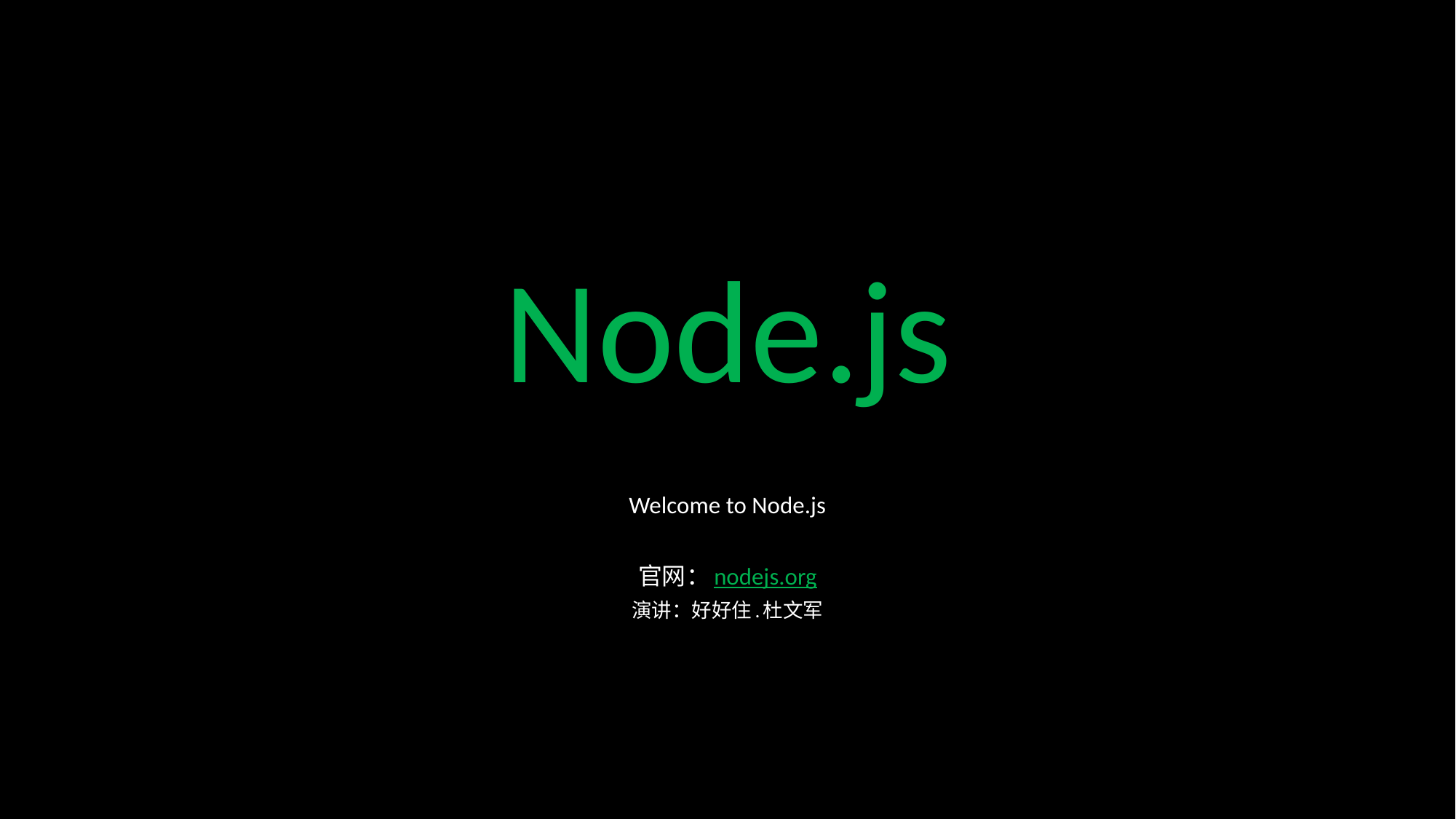

# Node.js
Welcome to Node.js

官网：nodejs.org
演讲：好好住.杜文军